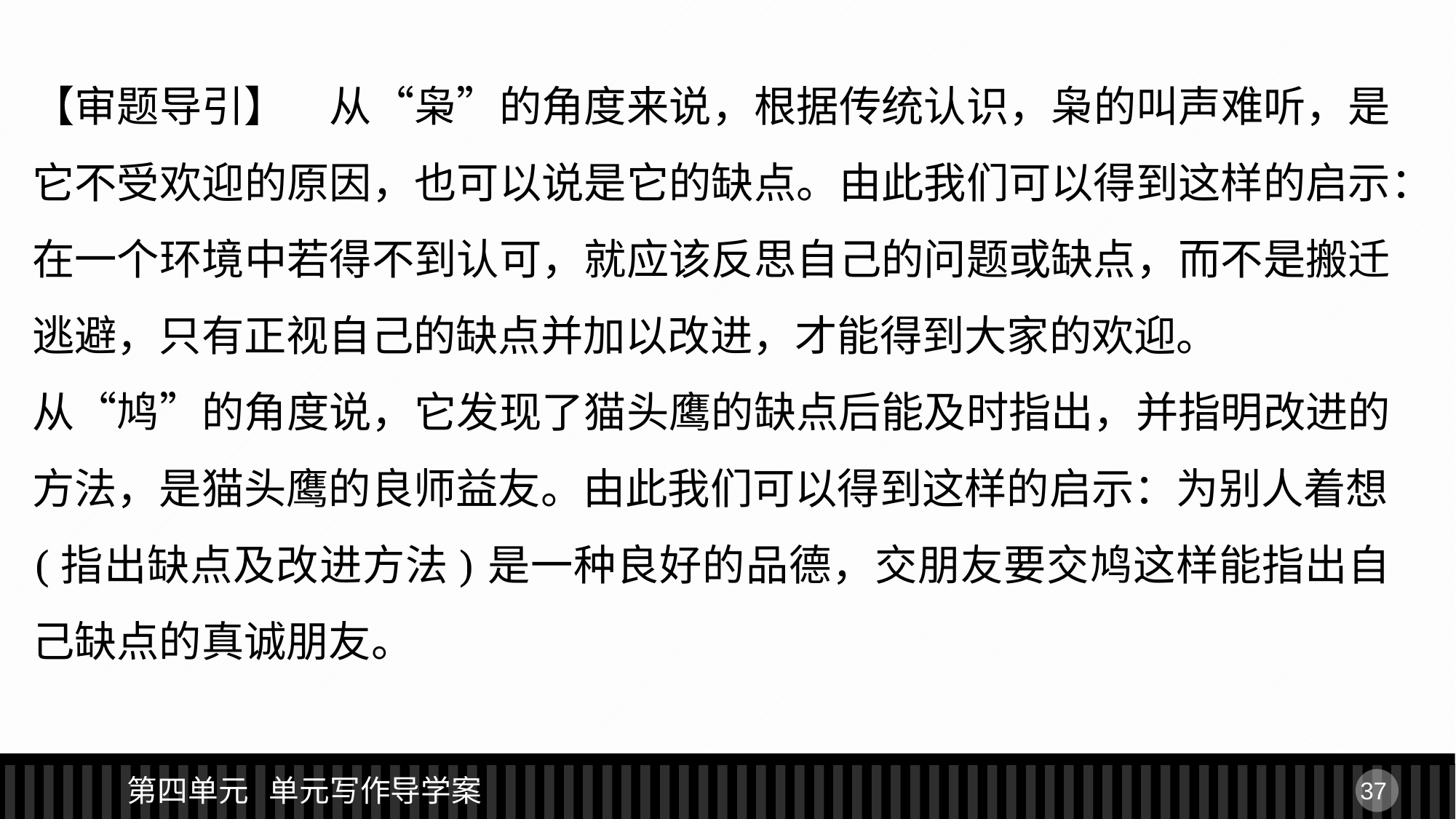

【审题导引】　从“枭”的角度来说，根据传统认识，枭的叫声难听，是它不受欢迎的原因，也可以说是它的缺点。由此我们可以得到这样的启示：在一个环境中若得不到认可，就应该反思自己的问题或缺点，而不是搬迁逃避，只有正视自己的缺点并加以改进，才能得到大家的欢迎。
从“鸠”的角度说，它发现了猫头鹰的缺点后能及时指出，并指明改进的方法，是猫头鹰的良师益友。由此我们可以得到这样的启示：为别人着想(指出缺点及改进方法)是一种良好的品德，交朋友要交鸠这样能指出自己缺点的真诚朋友。